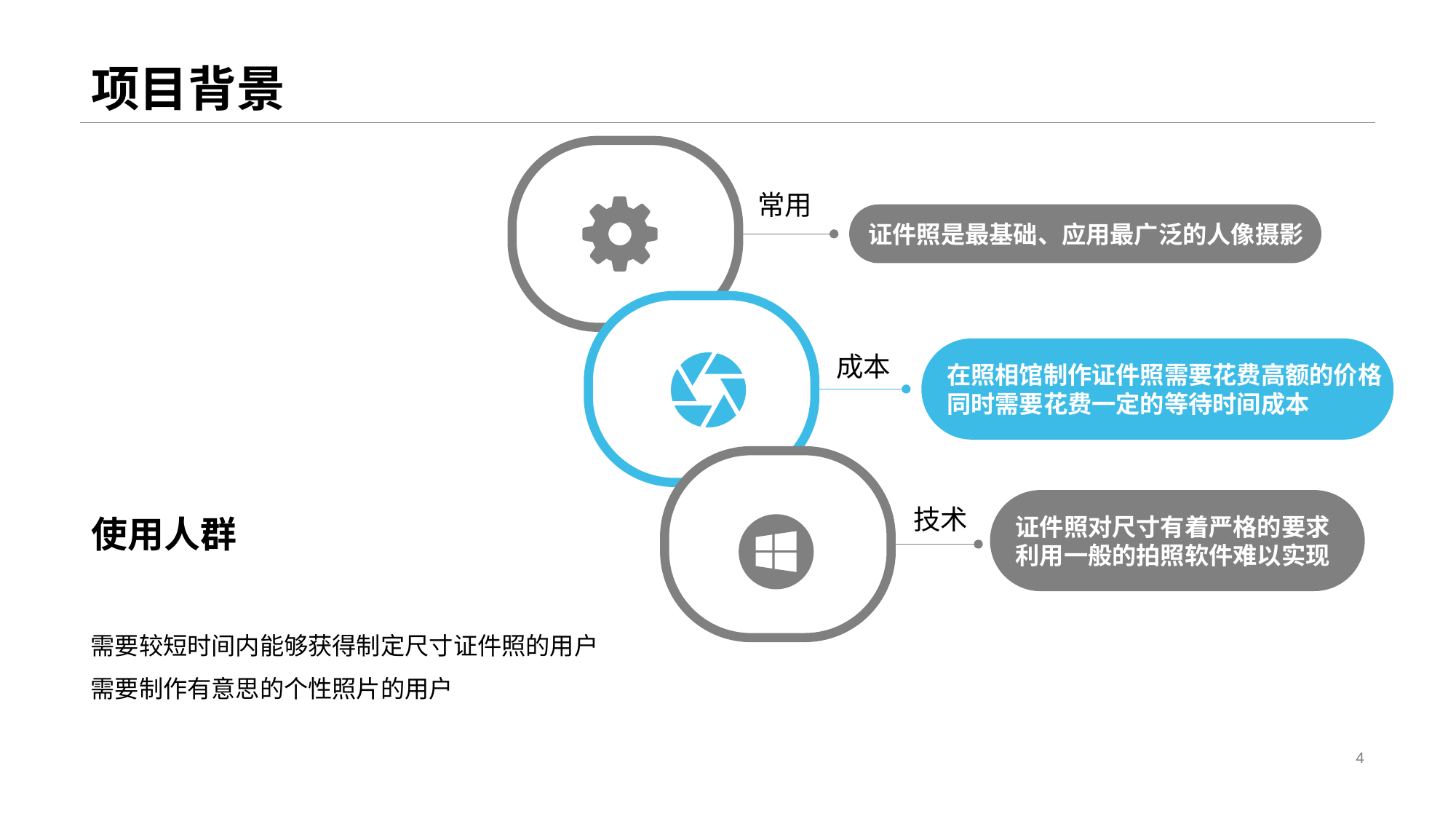

# 项目背景

证件照是最基础、应用最广泛的人像摄影

在照相馆制作证件照需要花费高额的价格
同时需要花费一定的等待时间成本

使用人群
证件照对尺寸有着严格的要求
利用一般的拍照软件难以实现

需要较短时间内能够获得制定尺寸证件照的用户
需要制作有意思的个性照片的用户
常用
成本
技术
4